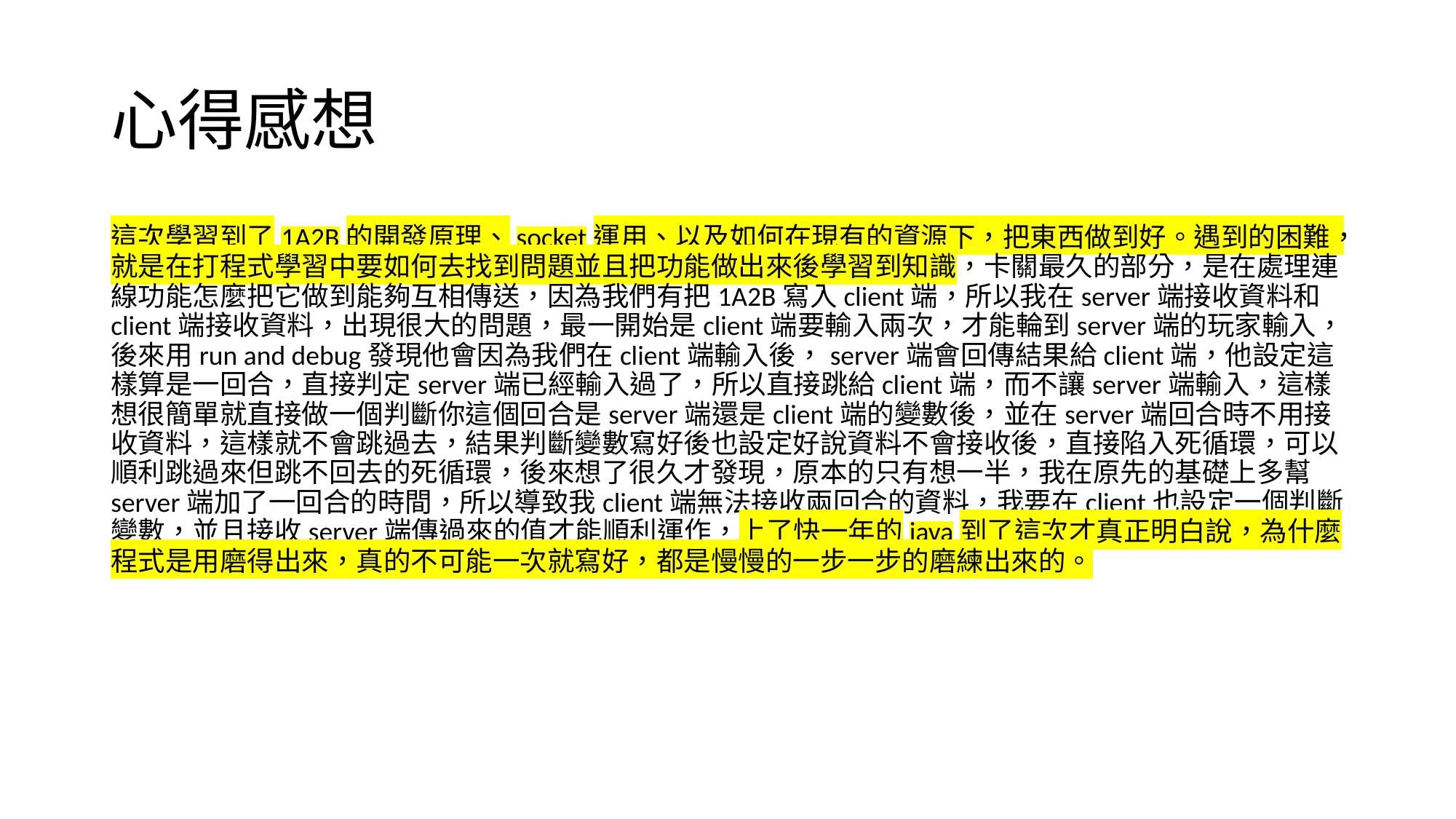

# 心得感想
這次學習到了1A2B的開發原理、socket運用、以及如何在現有的資源下，把東西做到好。遇到的困難，就是在打程式學習中要如何去找到問題並且把功能做出來後學習到知識，卡關最久的部分，是在處理連線功能怎麼把它做到能夠互相傳送，因為我們有把1A2B寫入client端，所以我在server端接收資料和client端接收資料，出現很大的問題，最一開始是client端要輸入兩次，才能輪到server端的玩家輸入，後來用run and debug發現他會因為我們在client端輸入後，server端會回傳結果給client端，他設定這樣算是一回合，直接判定server端已經輸入過了，所以直接跳給client端，而不讓server端輸入，這樣想很簡單就直接做一個判斷你這個回合是server端還是client端的變數後，並在server端回合時不用接收資料，這樣就不會跳過去，結果判斷變數寫好後也設定好說資料不會接收後，直接陷入死循環，可以順利跳過來但跳不回去的死循環，後來想了很久才發現，原本的只有想一半，我在原先的基礎上多幫server端加了一回合的時間，所以導致我client端無法接收兩回合的資料，我要在client也設定一個判斷變數，並且接收server端傳過來的值才能順利運作，上了快一年的java到了這次才真正明白說，為什麼程式是用磨得出來，真的不可能一次就寫好，都是慢慢的一步一步的磨練出來的。